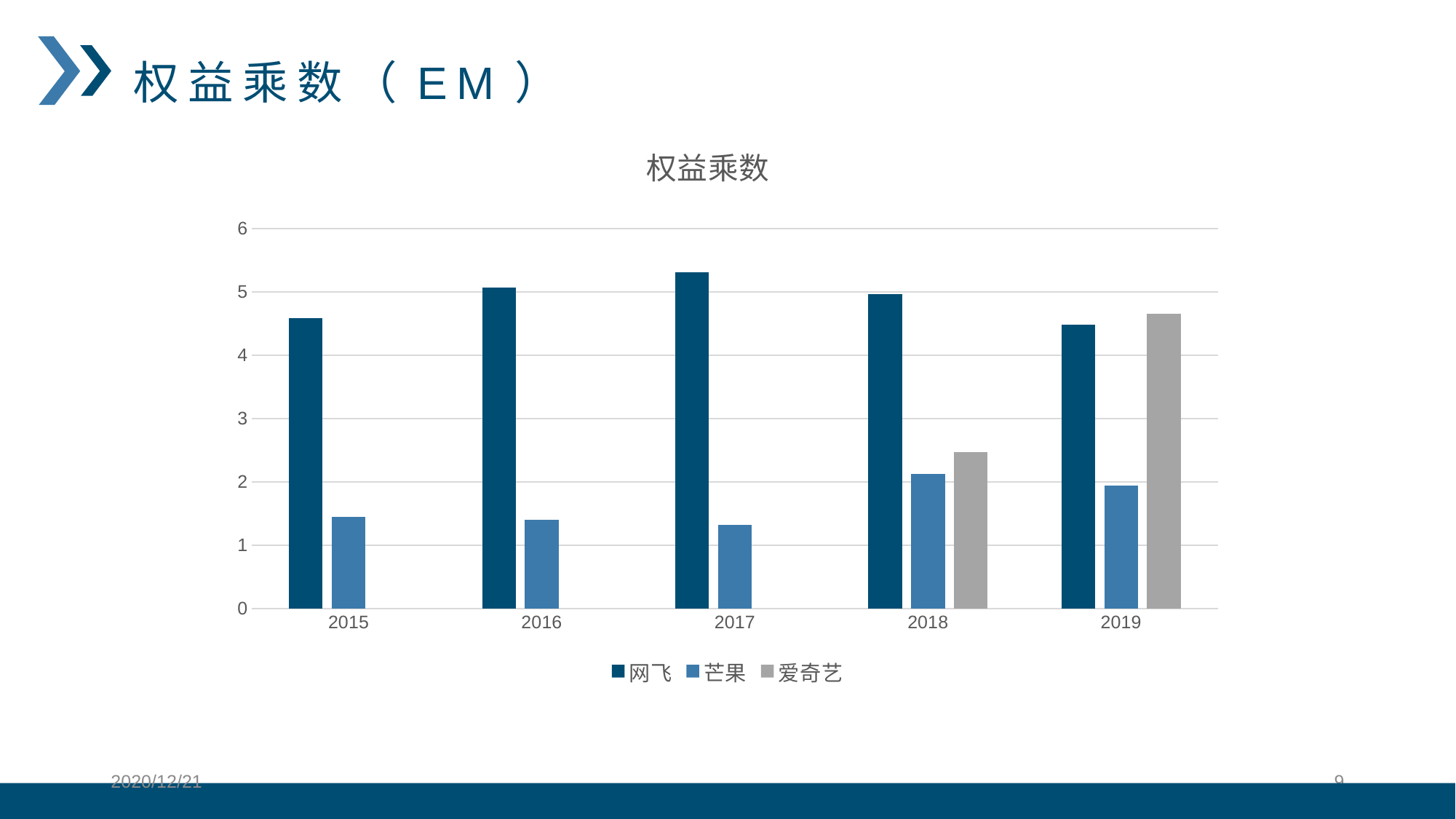

权益乘数（EM）

### Chart: 权益乘数

| Category | 网飞 | 芒果 | 爱奇艺 |
|---|---|---|---|
| 2015 | 4.59 | 1.45 | None |
| 2016 | 5.07 | 1.4 | None |
| 2017 | 5.31 | 1.32 | None |
| 2018 | 4.96 | 2.13 | 2.47 |
| 2019 | 4.48 | 1.94 | 4.66 |
2020/12/21
9